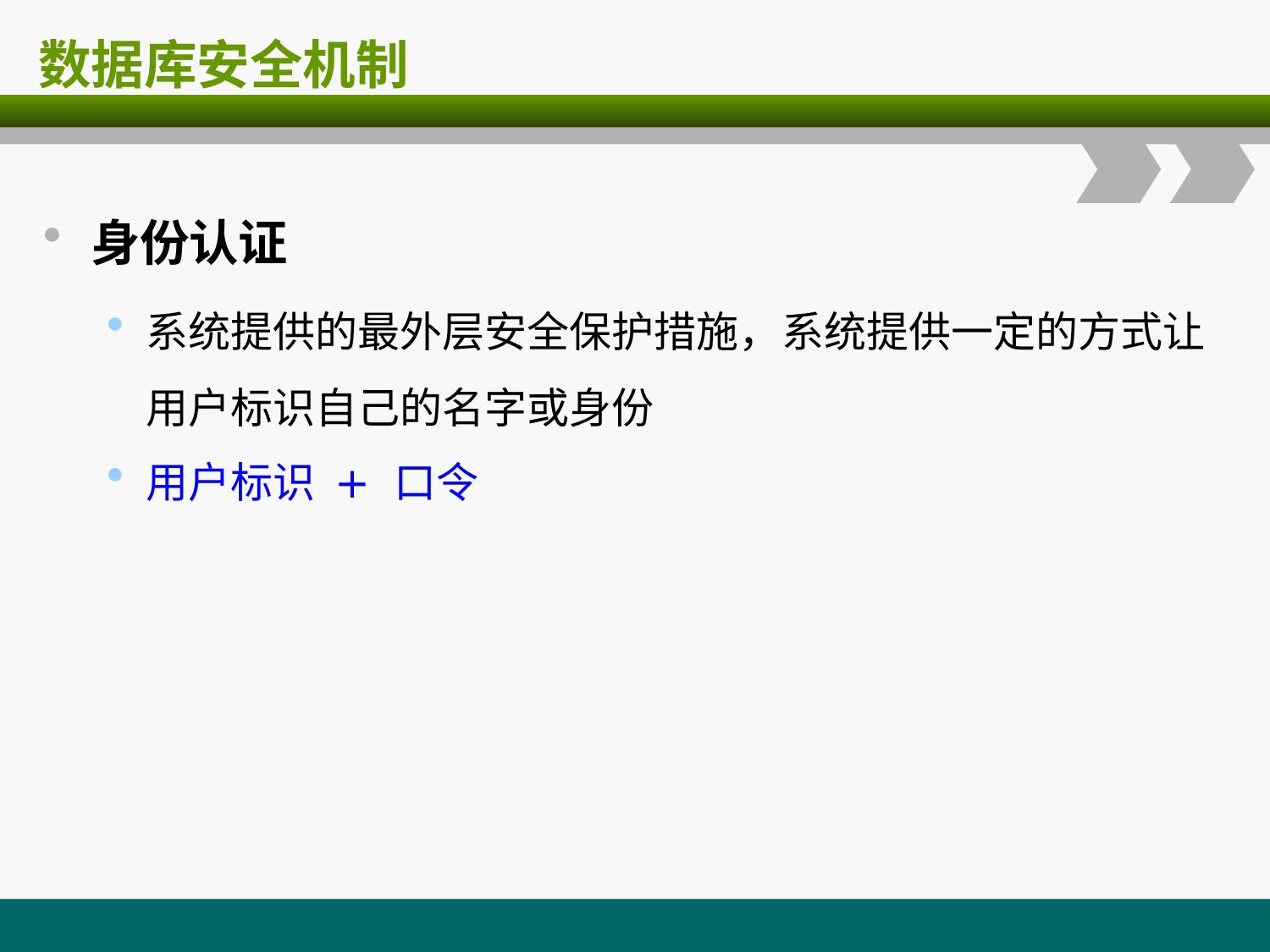

# 数据库安全机制
身份认证
系统提供的最外层安全保护措施，系统提供一定的方式让用户标识自己的名字或身份
用户标识 + 口令